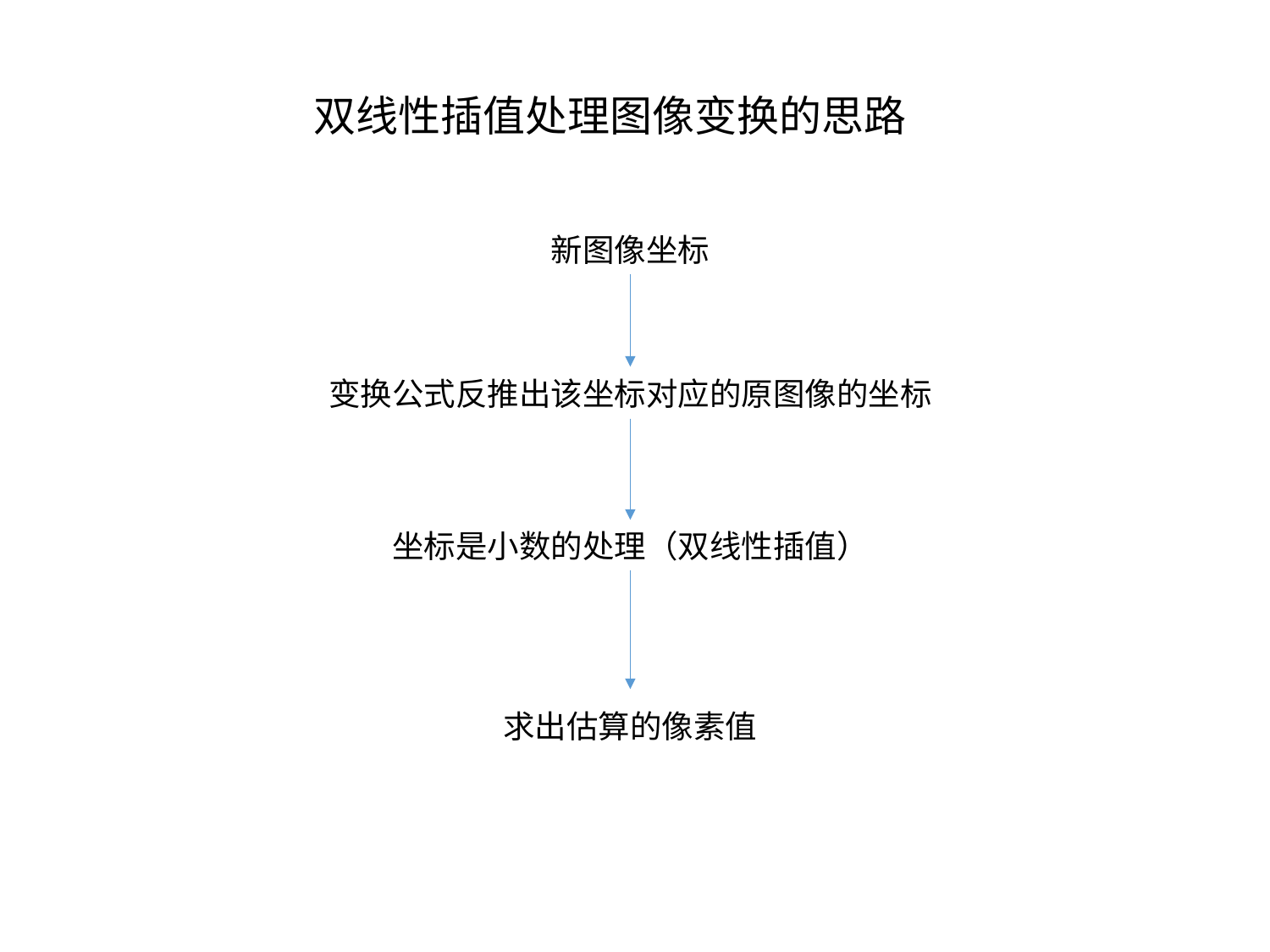

双线性插值处理图像变换的思路
新图像坐标
变换公式反推出该坐标对应的原图像的坐标
坐标是小数的处理（双线性插值）
求出估算的像素值